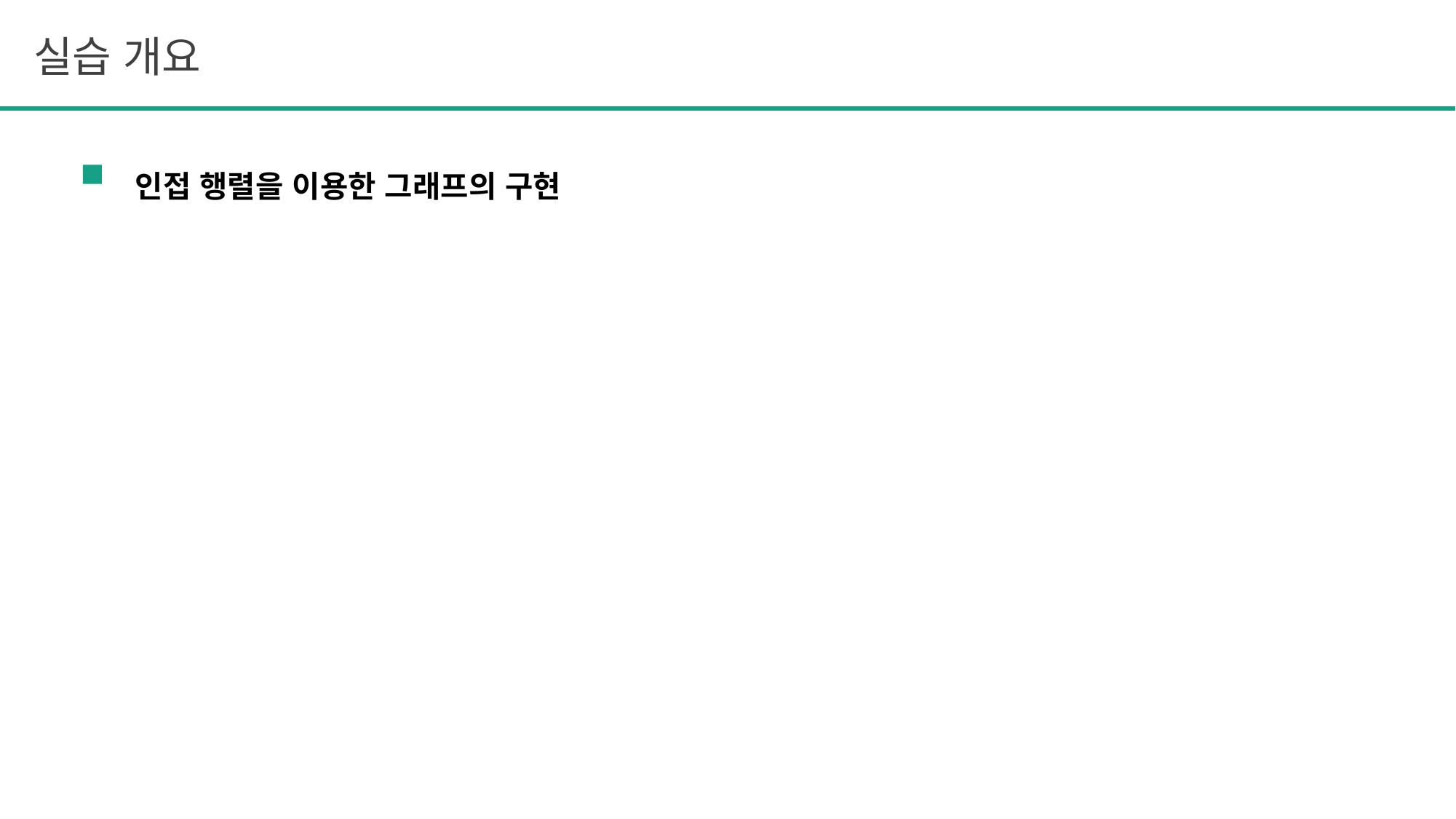

실습 개요
인접 행렬을 이용한 그래프의 구현